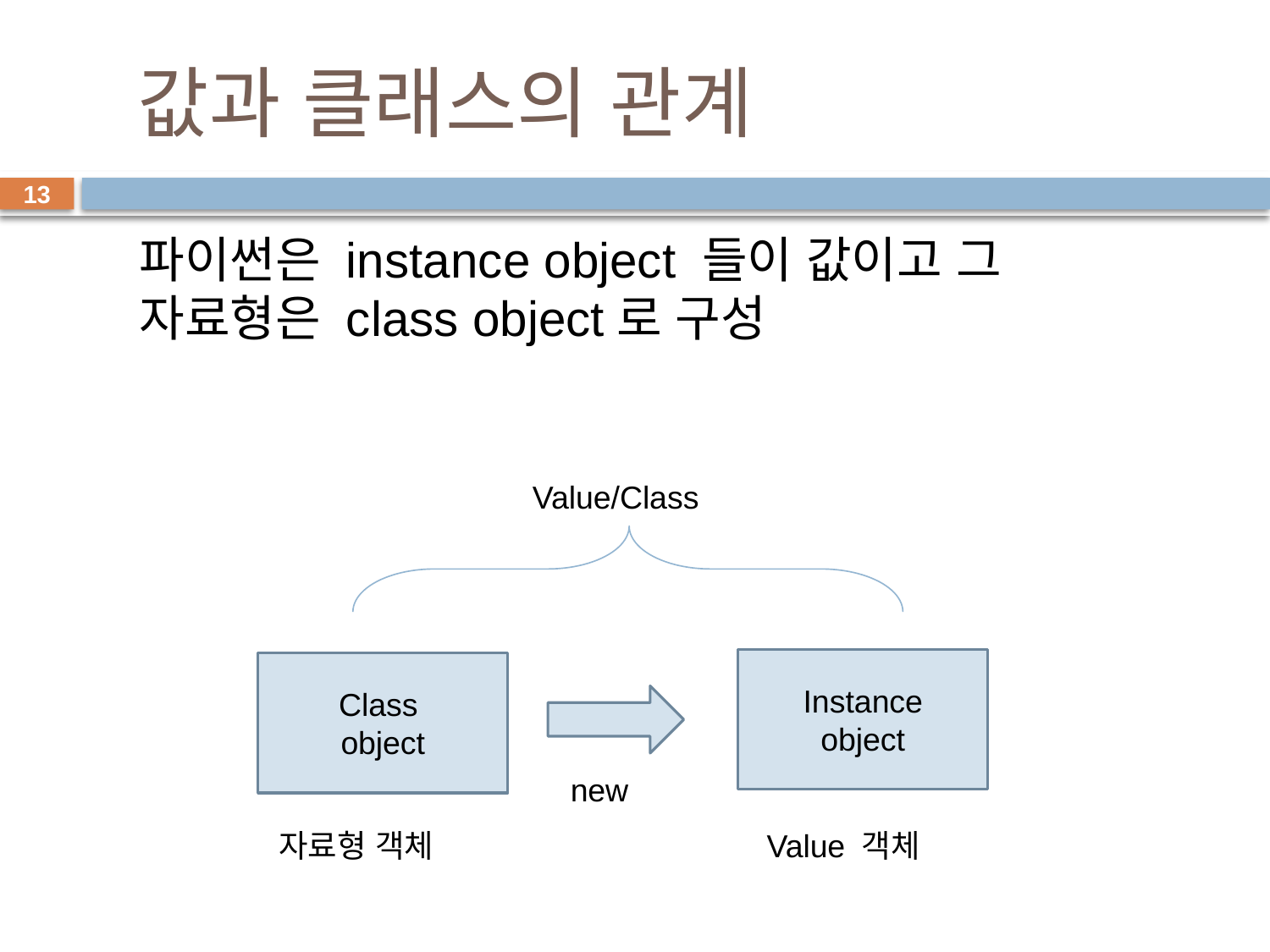

# 값과 클래스의 관계
13
파이썬은 instance object 들이 값이고 그 자료형은 class object로 구성

Value/Class
Instance
object
Class
object

new
자료형 객체
Value 객체